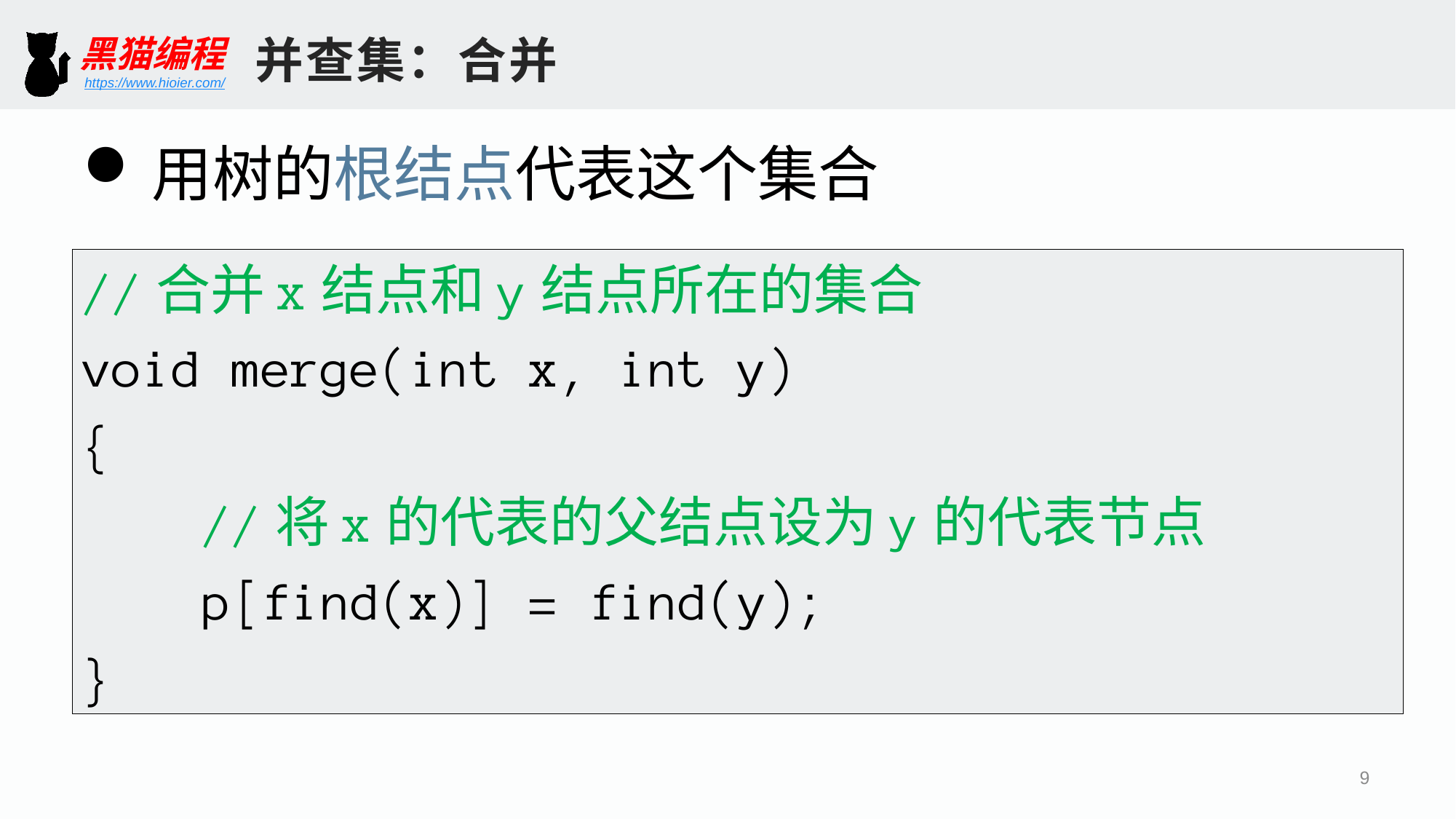

并查集：合并
用树的根结点代表这个集合
//合并x结点和y结点所在的集合
void merge(int x, int y)
{
    //将x的代表的父结点设为y的代表节点
    p[find(x)] = find(y);
}
9